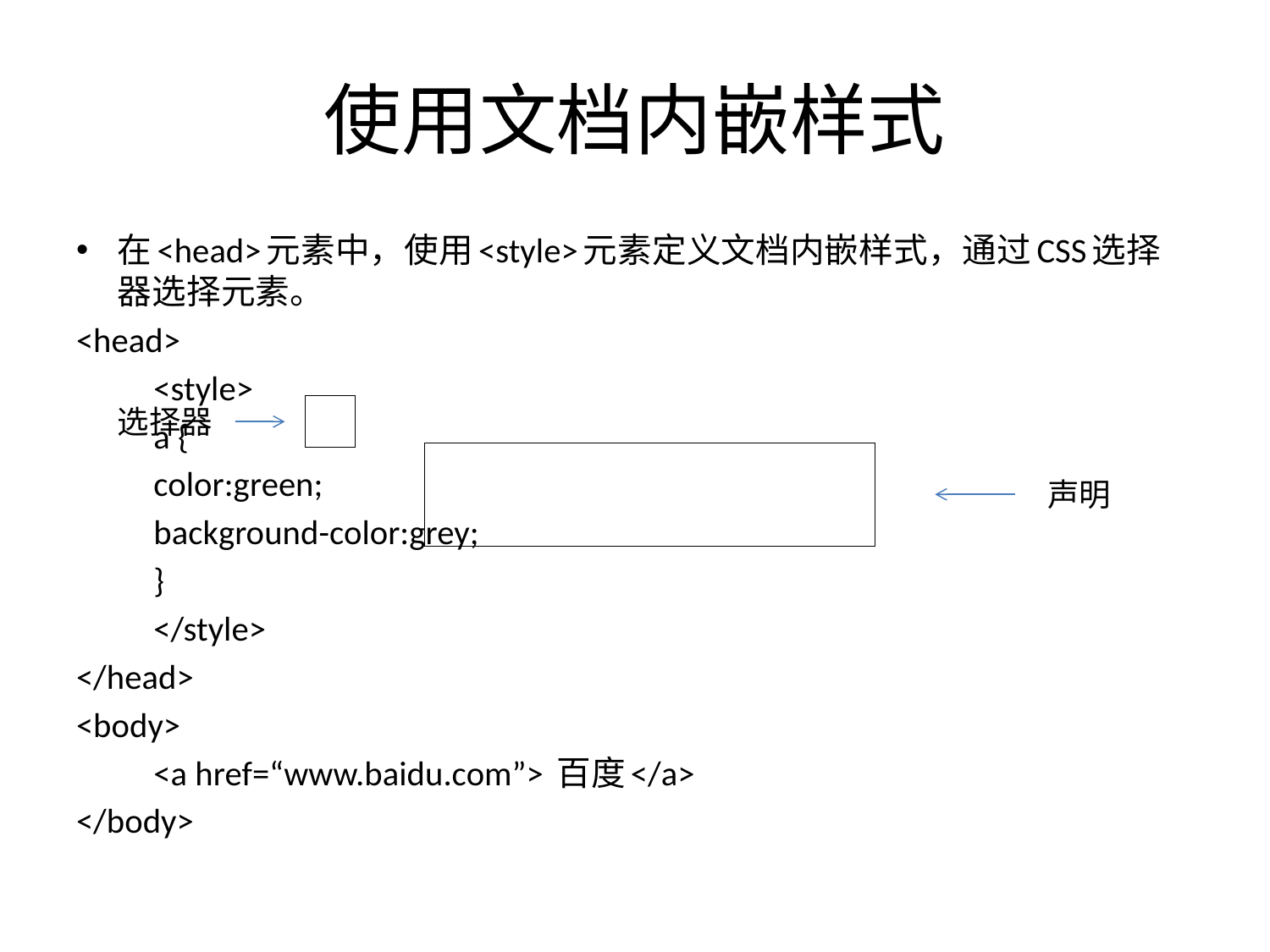

# 使用文档内嵌样式
在<head>元素中，使用<style>元素定义文档内嵌样式，通过CSS选择器选择元素。
<head>
	<style>
		a {
			color:green;
			background-color:grey;
		}
	</style>
</head>
<body>
	<a href=“www.baidu.com”> 百度</a>
</body>
选择器

声明